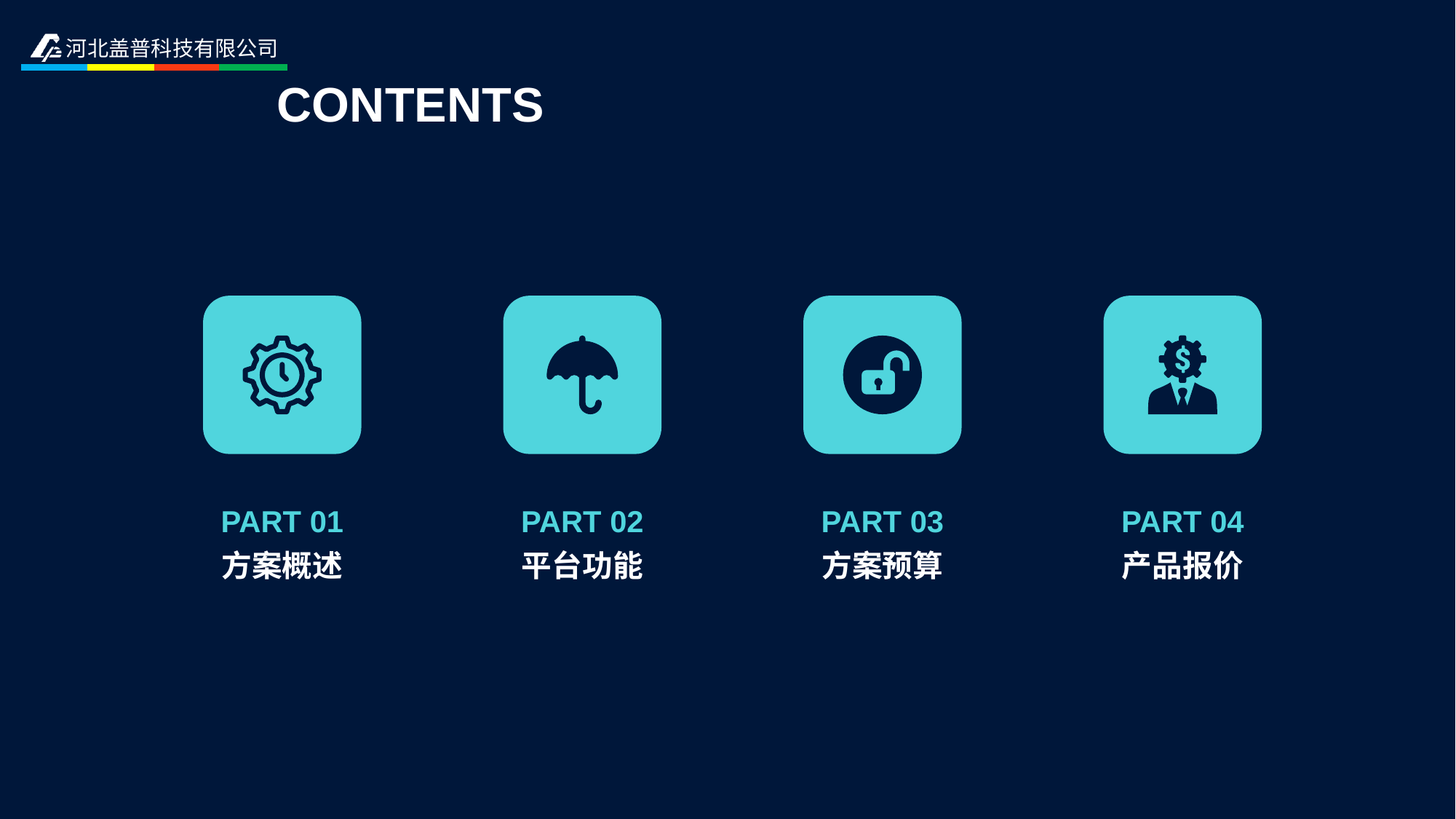

CONTENTS

PART 01
方案概述

PART 02
平台功能

PART 03
方案预算

PART 04
产品报价